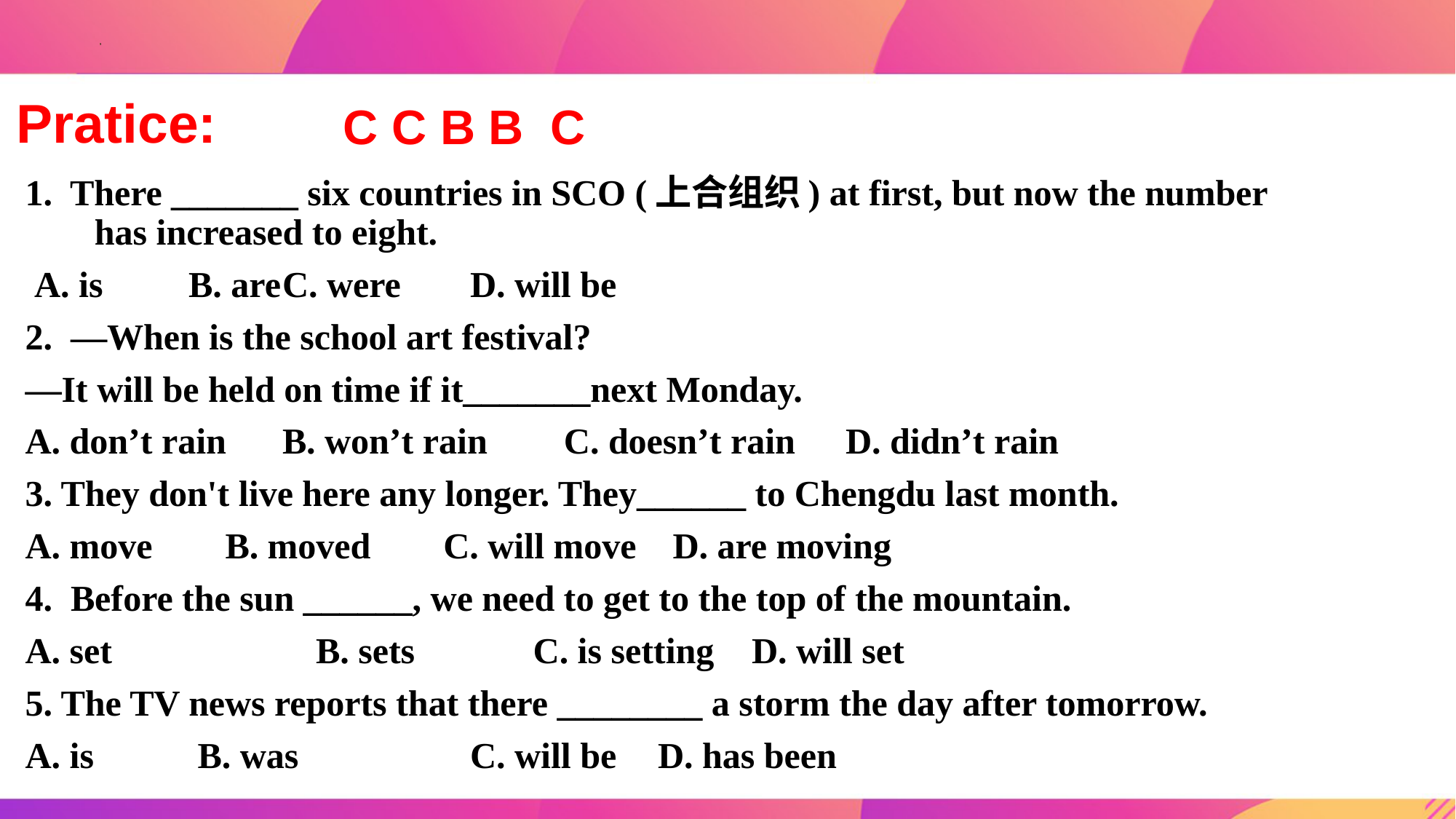

# Pratice:
C C B B  C
1.  There _______ six countries in SCO (上合组织) at first, but now the number has increased to eight.
 A. is			B. are			C. were		D. will be
2.  —When is the school art festival?
—It will be held on time if it_______next Monday.
A. don’t rain		B. won’t rain		C. doesn’t rain	D. didn’t rain
3. They don't live here any longer. They______ to Chengdu last month.
A. move        B. moved        C. will move    D. are moving
4.  Before the sun ______, we need to get to the top of the mountain.
A. set	              B. sets             C. is setting			D. will set
5. The TV news reports that there ________ a storm the day after tomorrow.
A. is  			 B. was		C. will be 		D. has been